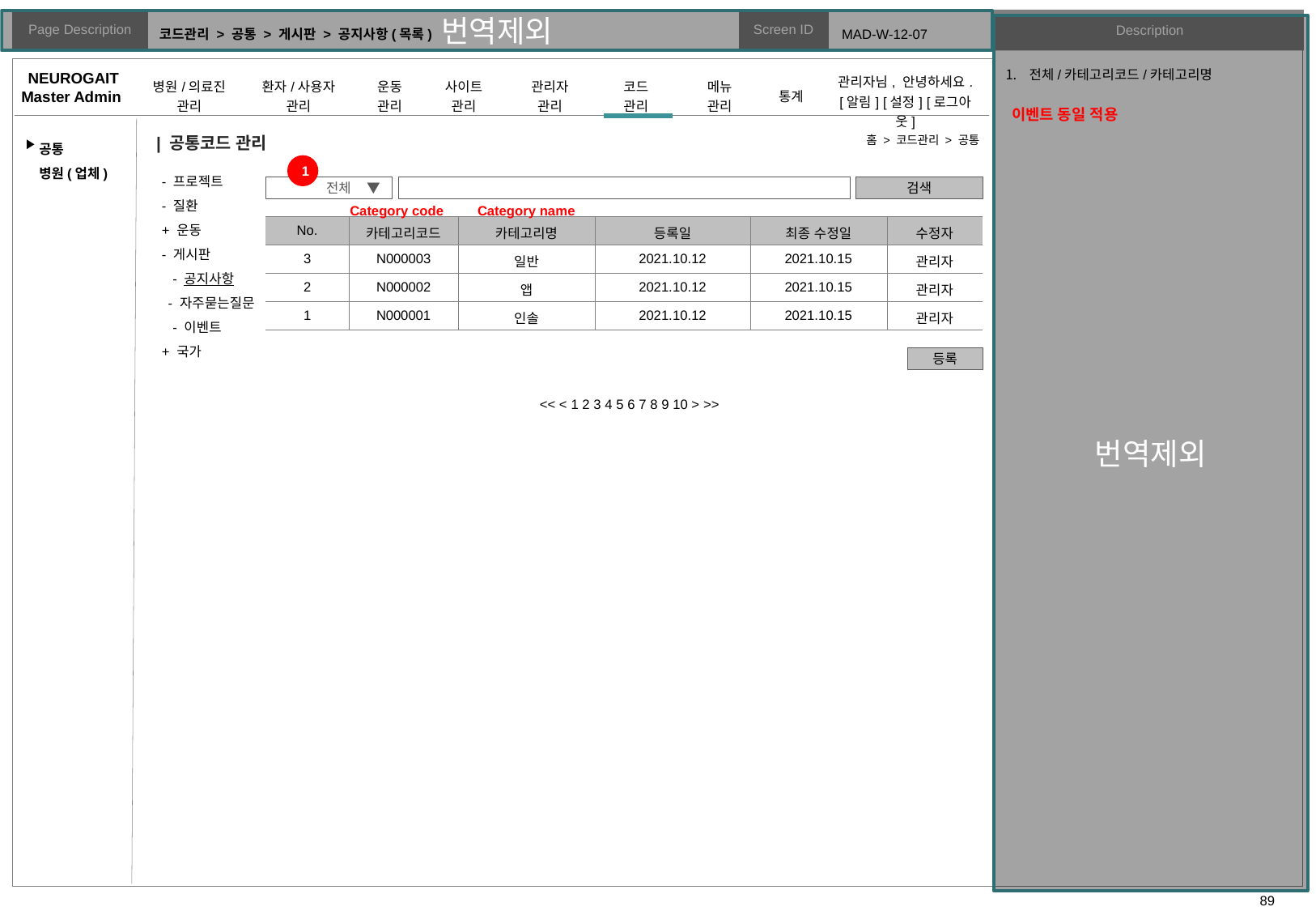

# 코드관리 > 공통 > 게시판 > 공지사항(목록)
MAD-W-12-07
전체/카테고리코드/카테고리명
이벤트 동일 적용
| 공통코드 관리
홈 > 코드관리 > 공통
▶
1
- 프로젝트
- 질환
+ 운동
- 게시판
  - 공지사항
  - 자주묻는질문
  - 이벤트
+ 국가
전체    ▼

검색
Category code
Category name
| No. | 카테고리코드 | 카테고리명 | 등록일 | 최종 수정일 | 수정자 |
| --- | --- | --- | --- | --- | --- |
| 3 | N000003 | 일반 | 2021.10.12 | 2021.10.15 | 관리자 |
| 2 | N000002 | 앱 | 2021.10.12 | 2021.10.15 | 관리자 |
| 1 | N000001 | 인솔 | 2021.10.12 | 2021.10.15 | 관리자 |
등록
<< < 1 2 3 4 5 6 7 8 9 10 > >>